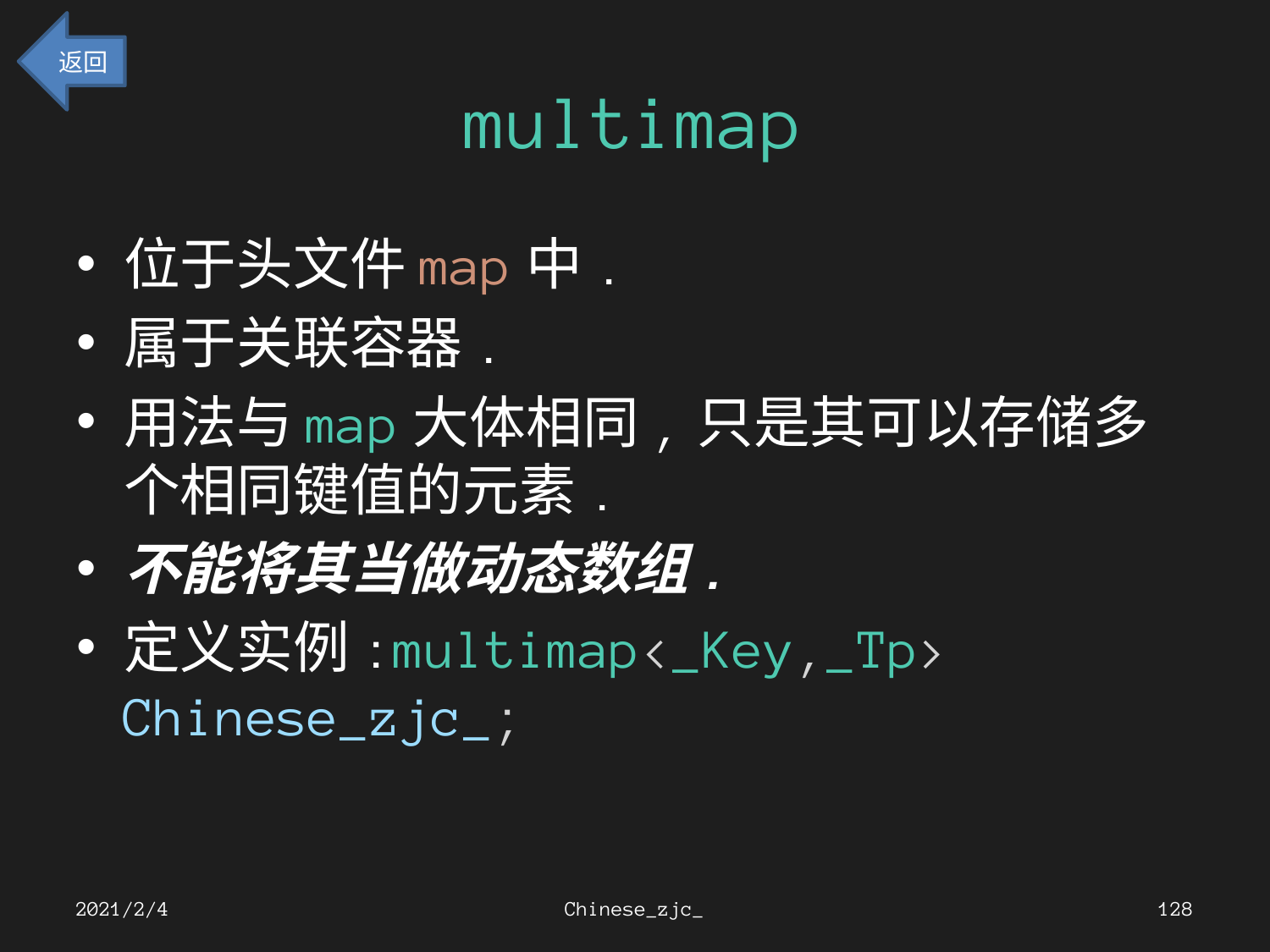

返回
# multimap
位于头文件map中.
属于关联容器.
用法与map大体相同,只是其可以存储多个相同键值的元素.
不能将其当做动态数组.
定义实例:multimap<_Key,_Tp> Chinese_zjc_;

2021/2/4
Chinese_zjc_
128